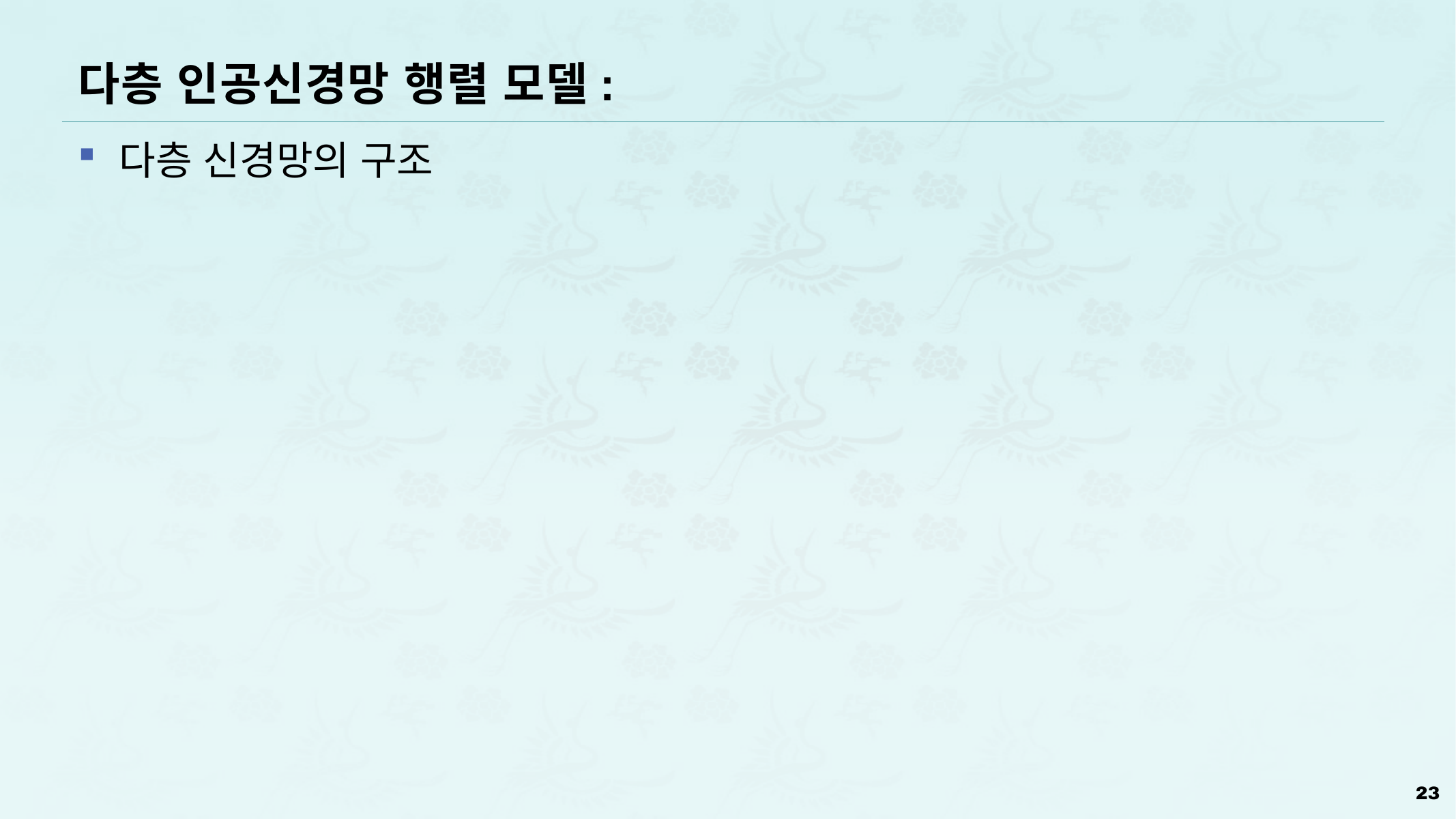

# 다층 인공신경망 행렬 모델:
다층 신경망의 구조

23